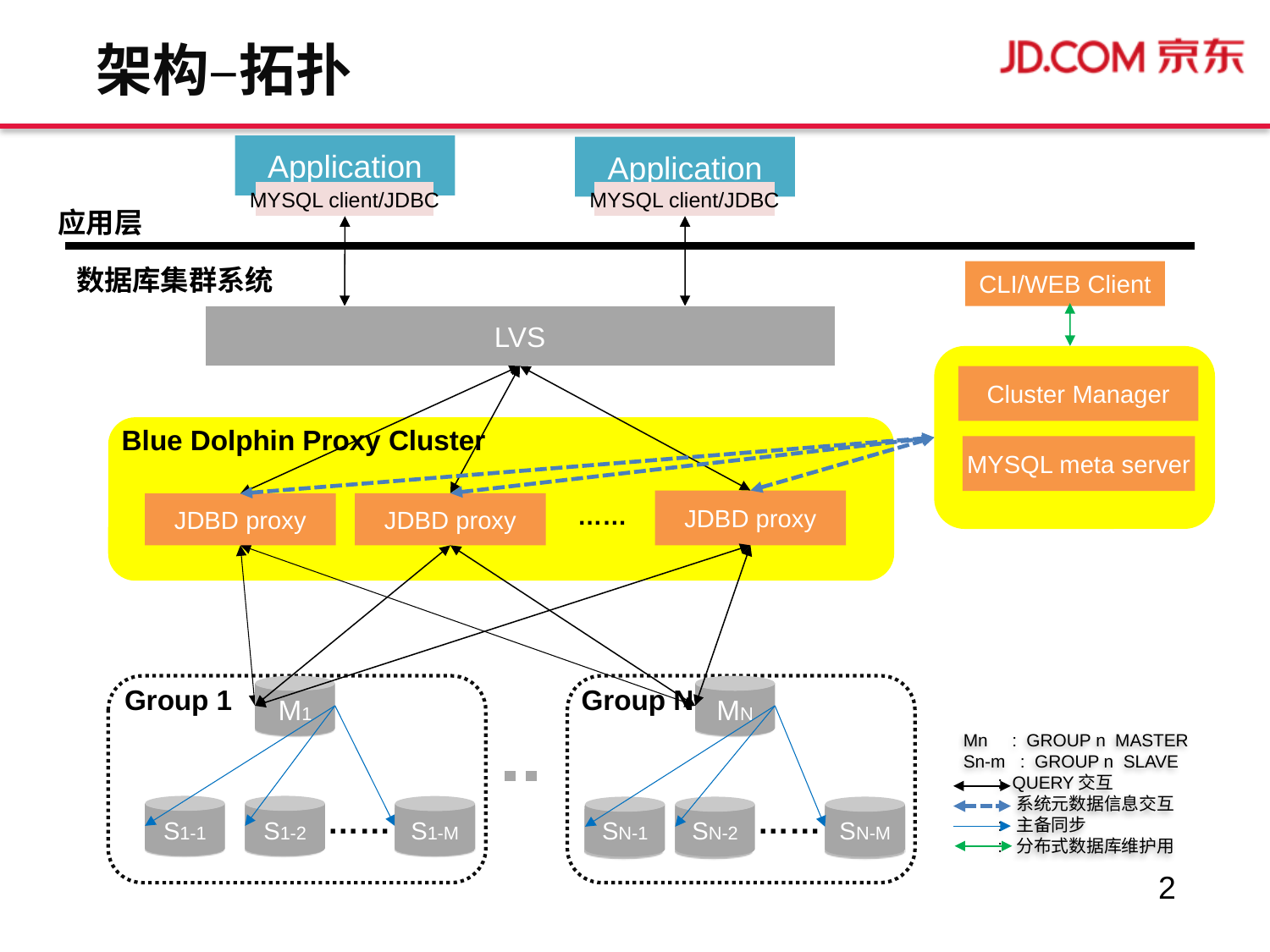

架构–拓扑
Application
Application

MYSQL client/JDBC

MYSQL client/JDBC

应用层

数据库集群系统
CLI/WEB Client

LVS

Cluster Manager
Blue Dolphin Proxy Cluster

MYSQL meta server
JDBD proxy
JDBD proxy
JDBD proxy
……

M1
MN
Group N
Group 1
Mn     :  GROUP n  MASTER
Sn-m   :  GROUP n  SLAVE
       :  QUERY交互
       :  系统元数据信息交互
       :  主备同步
       :  分布式数据库维护用
S1-1
S1-2
……
……
S1-M
SN-1
SN-2
SN-M
2